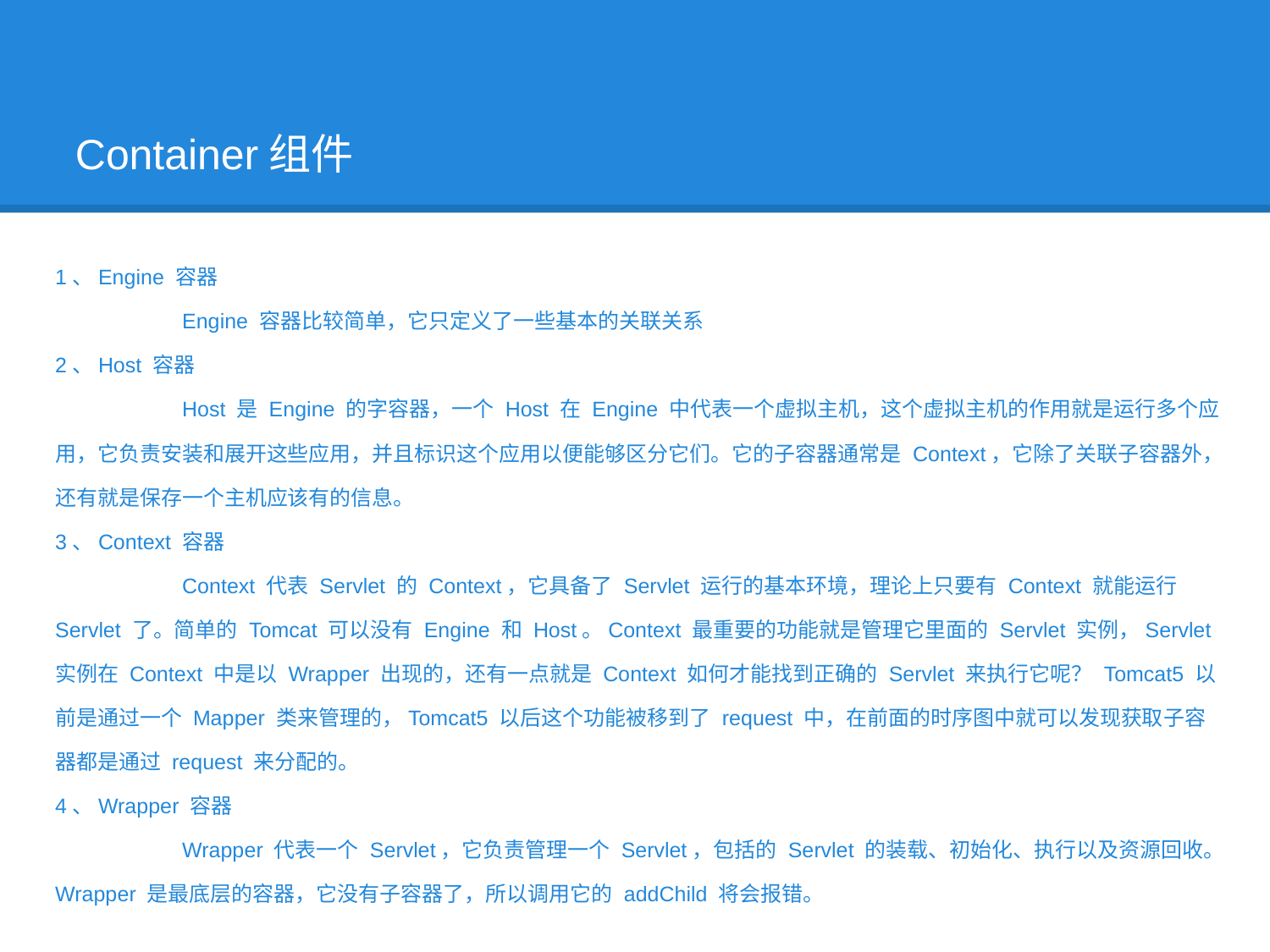

Container组件

1、Engine 容器
    	Engine 容器比较简单，它只定义了一些基本的关联关系
2、Host 容器
    	Host 是 Engine 的字容器，一个 Host 在 Engine 中代表一个虚拟主机，这个虚拟主机的作用就是运行多个应用，它负责安装和展开这些应用，并且标识这个应用以便能够区分它们。它的子容器通常是 Context，它除了关联子容器外，还有就是保存一个主机应该有的信息。
3、Context 容器
    	Context 代表 Servlet 的 Context，它具备了 Servlet 运行的基本环境，理论上只要有 Context 就能运行 Servlet 了。简单的 Tomcat 可以没有 Engine 和 Host。Context 最重要的功能就是管理它里面的 Servlet 实例，Servlet 实例在 Context 中是以 Wrapper 出现的，还有一点就是 Context 如何才能找到正确的 Servlet 来执行它呢？ Tomcat5 以前是通过一个 Mapper 类来管理的，Tomcat5 以后这个功能被移到了 request 中，在前面的时序图中就可以发现获取子容器都是通过 request 来分配的。
4、Wrapper 容器
    	Wrapper 代表一个 Servlet，它负责管理一个 Servlet，包括的 Servlet 的装载、初始化、执行以及资源回收。Wrapper 是最底层的容器，它没有子容器了，所以调用它的 addChild 将会报错。